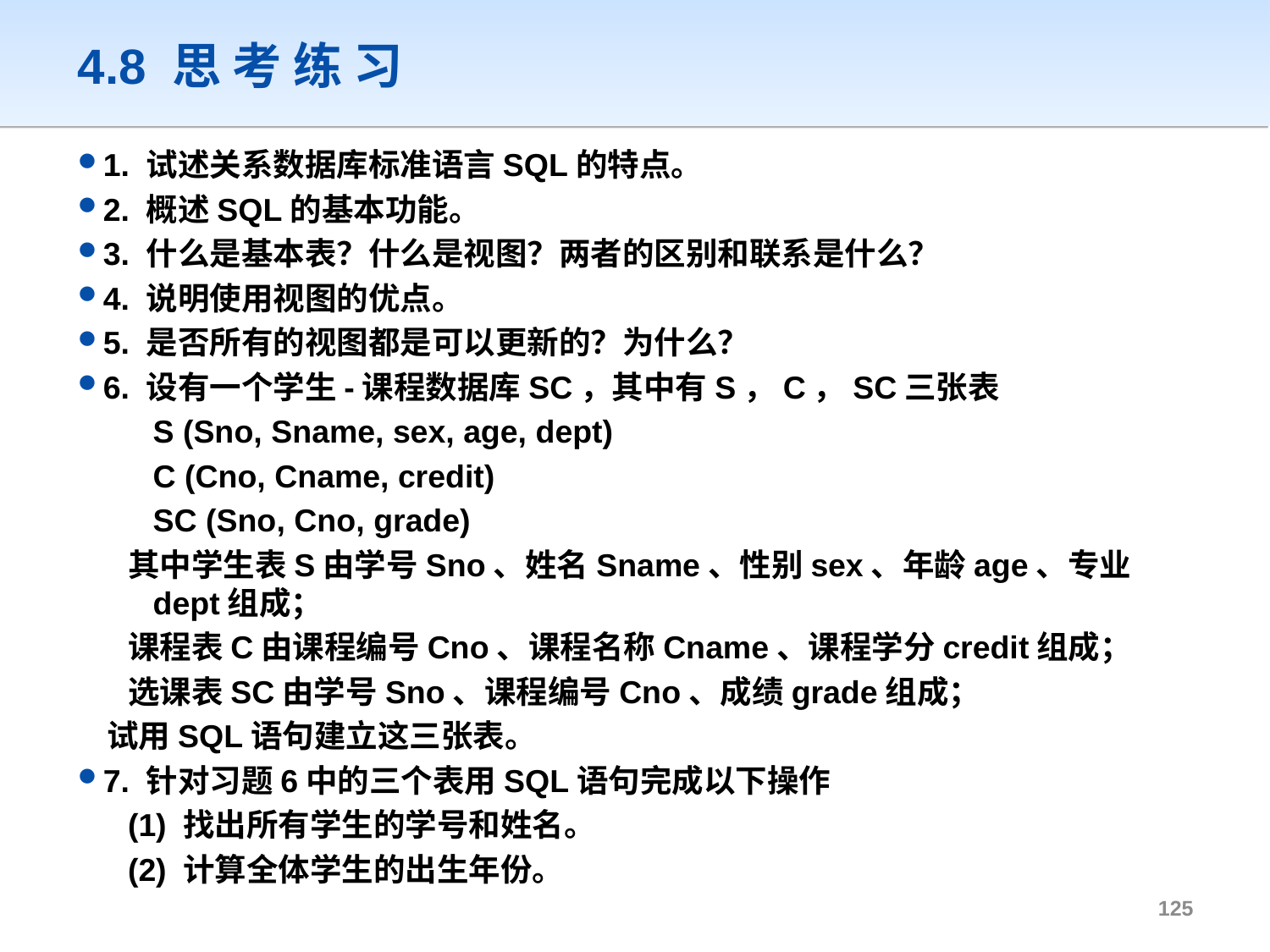

# 4.8 思 考 练 习
1. 试述关系数据库标准语言SQL的特点。
2. 概述SQL的基本功能。
3. 什么是基本表？什么是视图？两者的区别和联系是什么？
4. 说明使用视图的优点。
5. 是否所有的视图都是可以更新的？为什么？
6. 设有一个学生-课程数据库SC，其中有S，C，SC三张表
	S (Sno, Sname, sex, age, dept)
	C (Cno, Cname, credit)
	SC (Sno, Cno, grade)
其中学生表S由学号Sno、姓名Sname、性别sex、年龄age、专业dept组成；
课程表C由课程编号Cno、课程名称Cname、课程学分credit组成；
选课表SC由学号Sno、课程编号Cno、成绩grade组成；
   试用SQL语句建立这三张表。
7. 针对习题6中的三个表用SQL语句完成以下操作
(1) 找出所有学生的学号和姓名。
(2) 计算全体学生的出生年份。

125